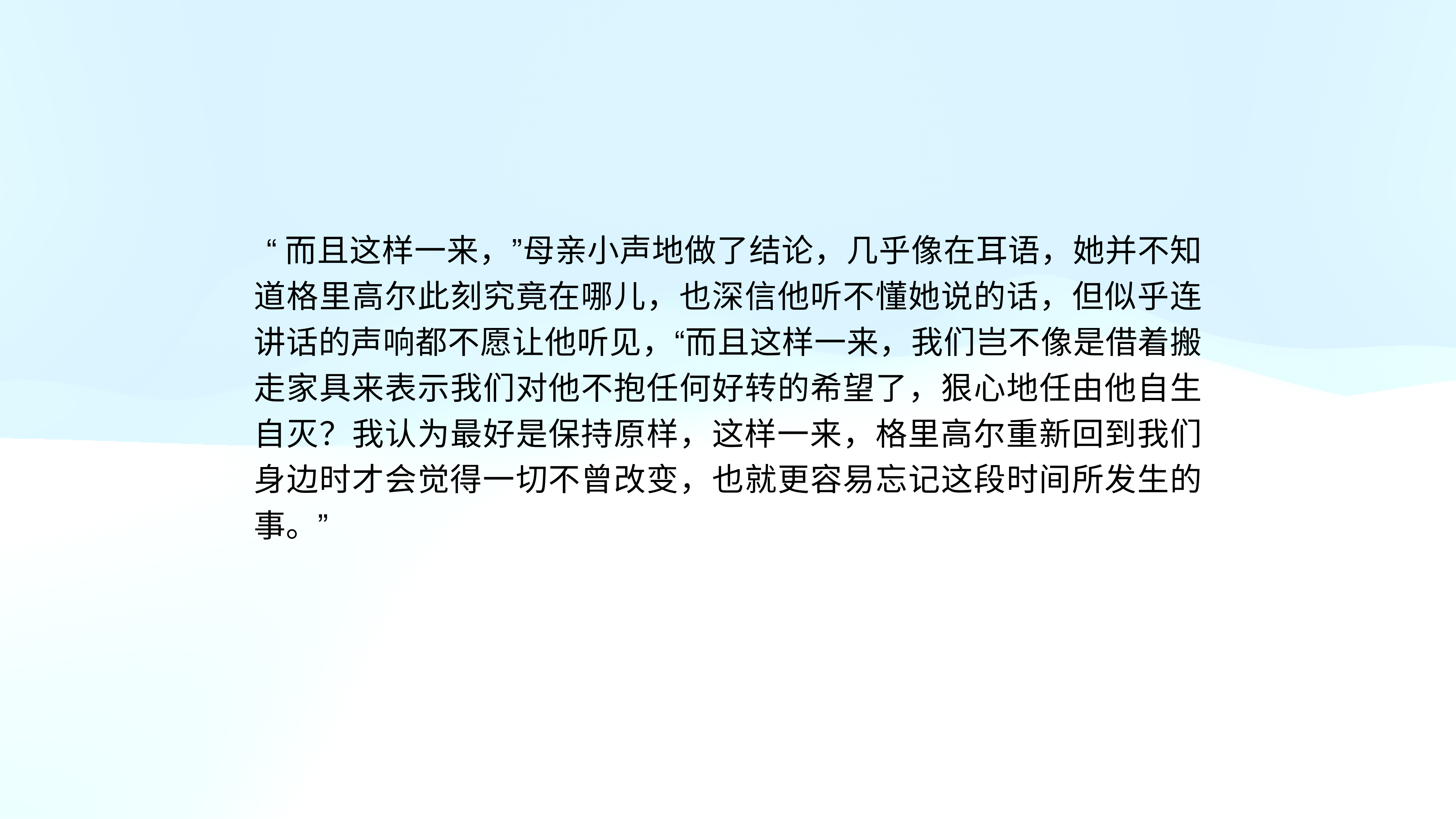

“而且这样一来，”母亲小声地做了结论，几乎像在耳语，她并不知道格里高尔此刻究竟在哪儿，也深信他听不懂她说的话，但似乎连讲话的声响都不愿让他听见，“而且这样一来，我们岂不像是借着搬走家具来表示我们对他不抱任何好转的希望了，狠心地任由他自生自灭？我认为最好是保持原样，这样一来，格里高尔重新回到我们身边时才会觉得一切不曾改变，也就更容易忘记这段时间所发生的事。”